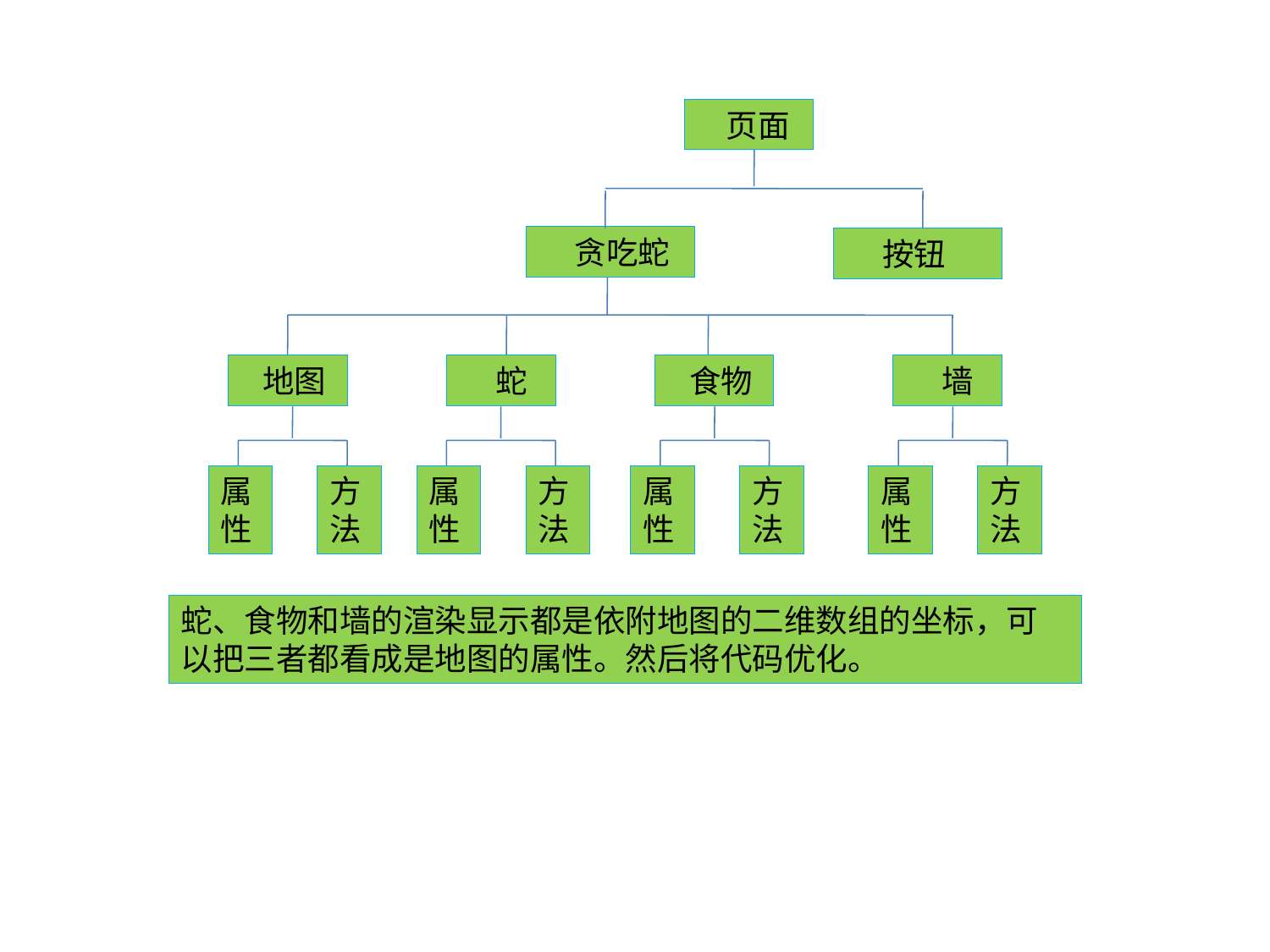

页面
    贪吃蛇
    按钮
  地图
    蛇
  食物
    墙
属性
方法
属性
方法
属性
方法
属性
方法
蛇、食物和墙的渲染显示都是依附地图的二维数组的坐标，可以把三者都看成是地图的属性。然后将代码优化。